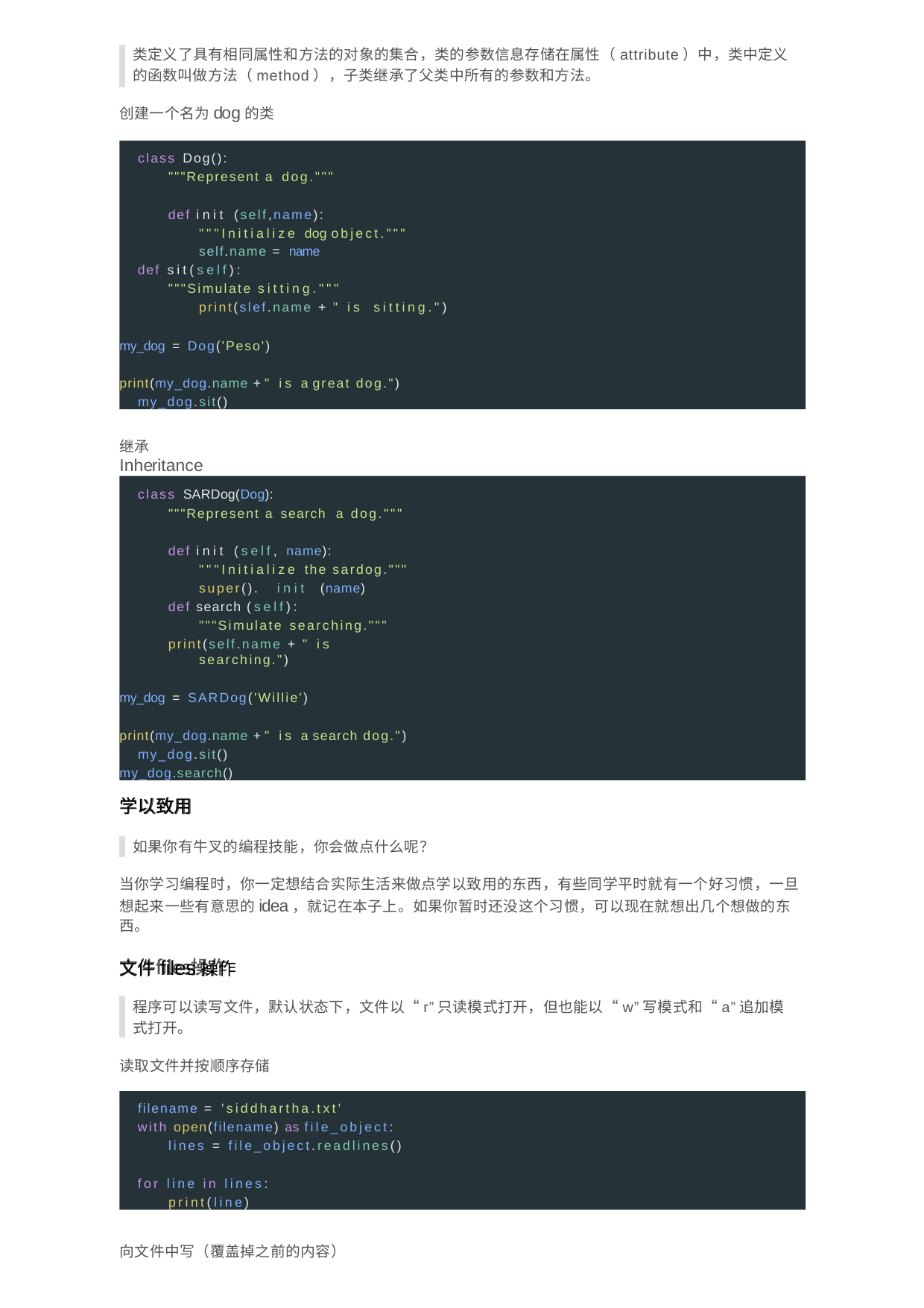

类定义了具有相同属性和方法的对象的集合，类的参数信息存储在属性（attribute）中，类中定义 的函数叫做方法（method），子类继承了父类中所有的参数和方法。

创建⼀个名为dog的类

class Dog():
"""Represent a  dog."""

def init (self,name):  """Initialize dog object."""  self.name =  name
def sit(self):
"""Simulate sitting."""  print(slef.name +  " is sitting.")

my_dog  =  Dog('Peso')

print(my_dog.name + " is a great dog.")  my_dog.sit()
继承Inheritance
class SARDog(Dog):
"""Represent a  search  a dog."""

def init (self, name):  """Initialize the sardog."""  super().   init (name)
def search (self):  """Simulate searching."""
print(self.name +  " is searching.")

my_dog  =  SARDog('Willie')

print(my_dog.name + " is a search dog.")  my_dog.sit()
my_dog.search()
学以致⽤

如果你有牛叉的编程技能，你会做点什么呢？

当你学习编程时，你⼀定想结合实际⽣活来做点学以致⽤的东西，有些同学平时就有⼀个好习惯，⼀旦 想起来⼀些有意思的idea，就记在本⼦上。如果你暂时还没这个习惯，可以现在就想出⼏个想做的东 西。

⽂件files操作
程序可以读写文件，默认状态下，文件以“r”只读模式打开，但也能以“w”写模式和“a”追加模 式打开。

读取⽂件并按顺序存储

filename =  'siddhartha.txt'
with open(filename) as file_object:  lines =  file_object.readlines()

for line in lines:  print(line)
向⽂件中写（覆盖掉之前的内容）